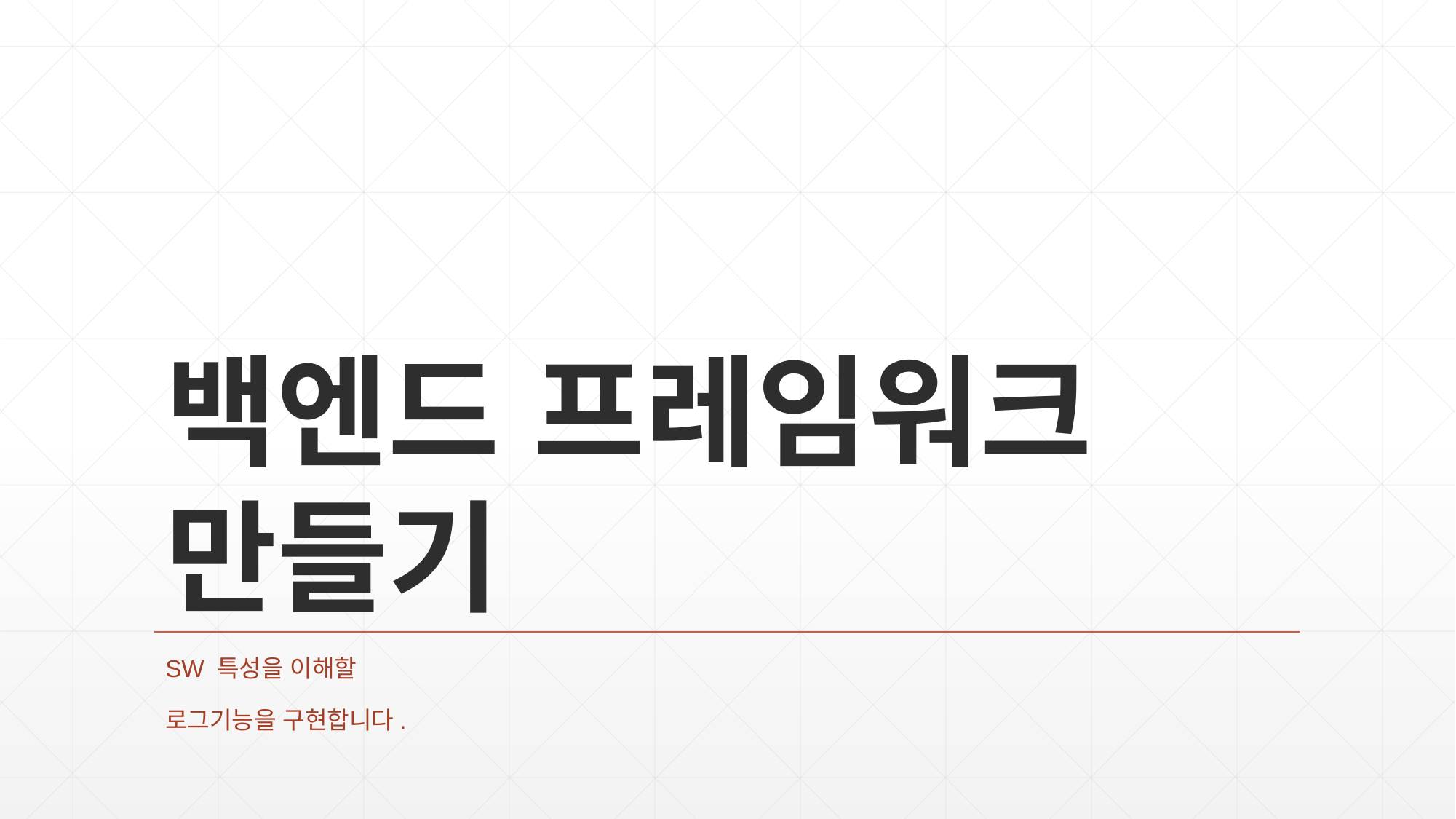

# 백엔드 프레임워크 만들기
SW 특성을 이해할
로그기능을 구현합니다.